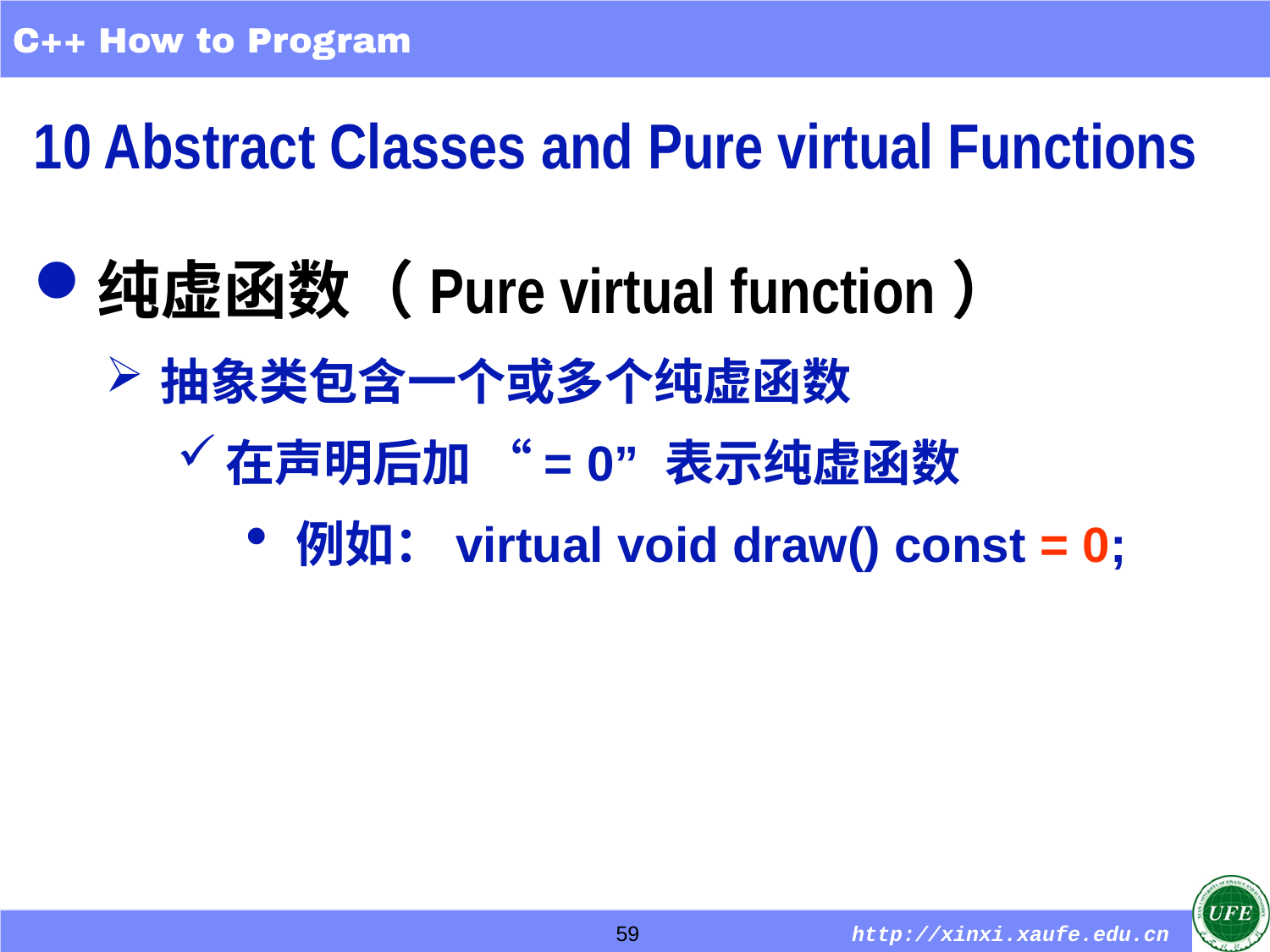

10 Abstract Classes and Pure virtual Functions
纯虚函数（Pure virtual function）
抽象类包含一个或多个纯虚函数
在声明后加 “= 0” 表示纯虚函数
例如：virtual void draw() const = 0;
59